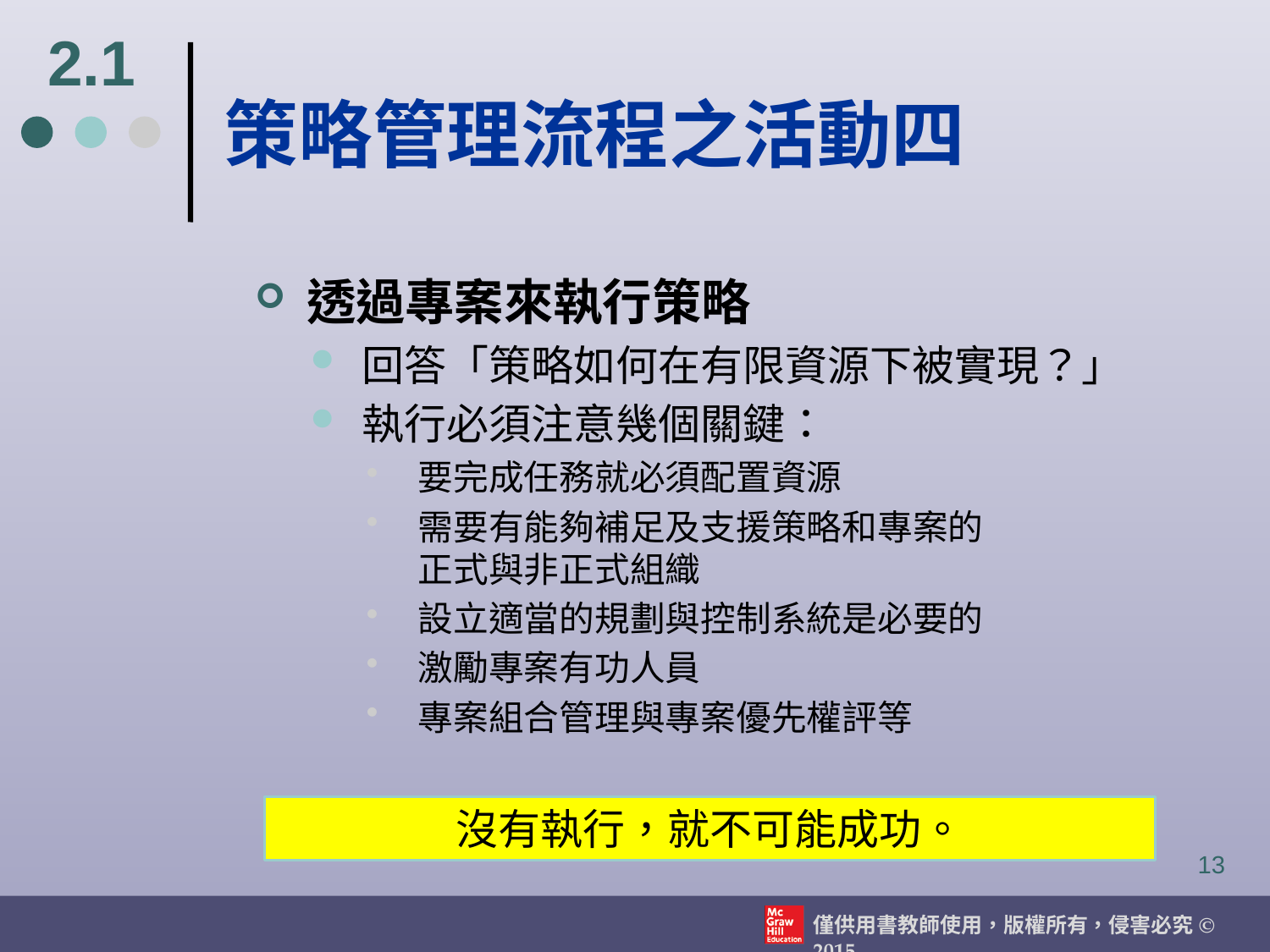

2.1
# 策略管理流程之活動四
透過專案來執行策略
回答「策略如何在有限資源下被實現？」
執行必須注意幾個關鍵：
要完成任務就必須配置資源
需要有能夠補足及支援策略和專案的
正式與非正式組織
設立適當的規劃與控制系統是必要的
激勵專案有功人員
專案組合管理與專案優先權評等
沒有執行，就不可能成功。
13